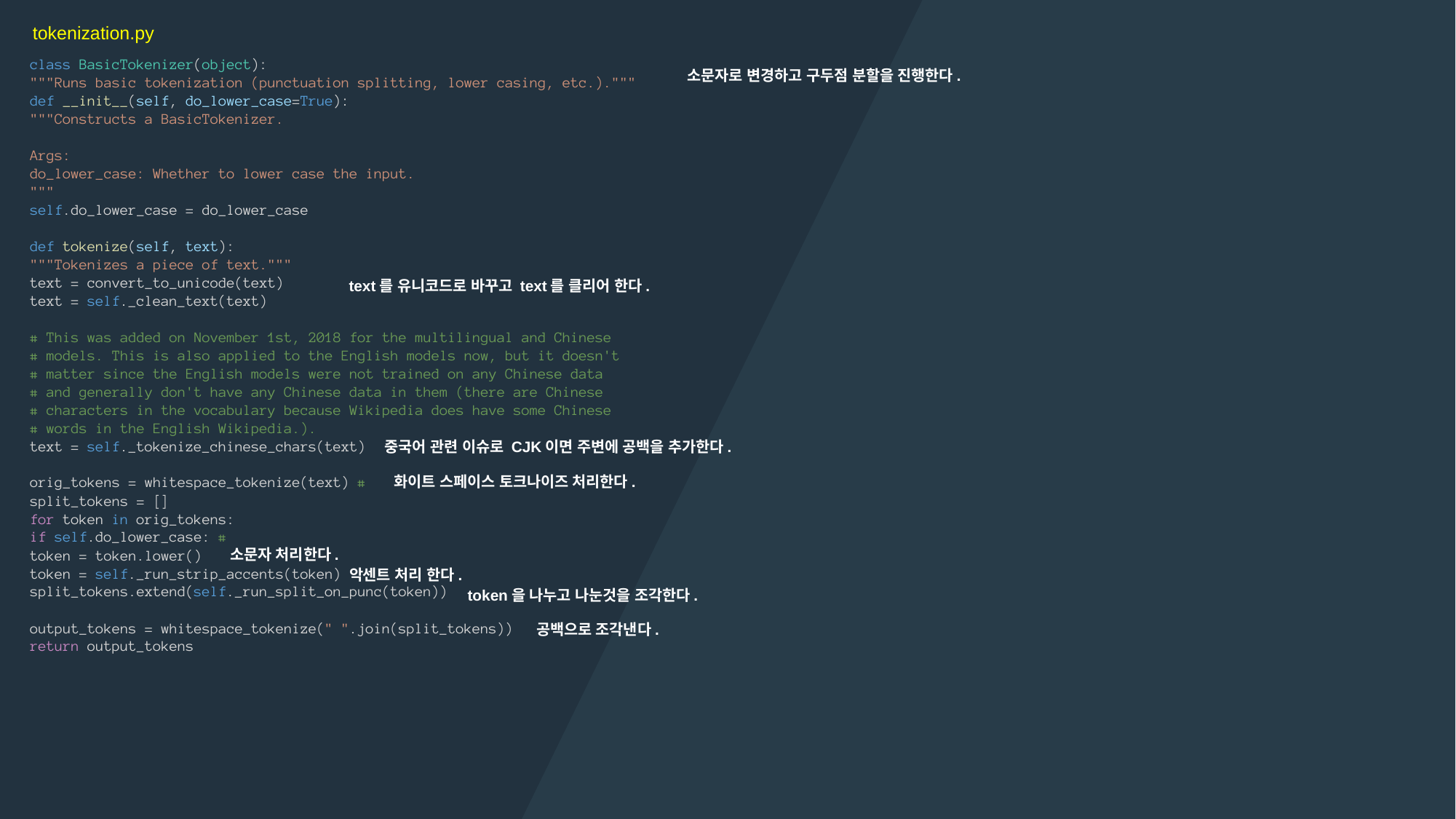

tokenization.py
class BasicTokenizer(object):
"""Runs basic tokenization (punctuation splitting, lower casing, etc.)."""
def __init__(self, do_lower_case=True):
"""Constructs a BasicTokenizer.
Args:
do_lower_case: Whether to lower case the input.
"""
self.do_lower_case = do_lower_case
def tokenize(self, text):
"""Tokenizes a piece of text."""
text = convert_to_unicode(text)
text = self._clean_text(text)
# This was added on November 1st, 2018 for the multilingual and Chinese
# models. This is also applied to the English models now, but it doesn't
# matter since the English models were not trained on any Chinese data
# and generally don't have any Chinese data in them (there are Chinese
# characters in the vocabulary because Wikipedia does have some Chinese
# words in the English Wikipedia.).
text = self._tokenize_chinese_chars(text)
orig_tokens = whitespace_tokenize(text) #
split_tokens = []
for token in orig_tokens:
if self.do_lower_case: #
token = token.lower()
token = self._run_strip_accents(token)
split_tokens.extend(self._run_split_on_punc(token))
output_tokens = whitespace_tokenize(" ".join(split_tokens))
return output_tokens

소문자로 변경하고 구두점 분할을 진행한다.
text를 유니코드로 바꾸고 text를 클리어 한다.
중국어 관련 이슈로 CJK이면 주변에 공백을 추가한다.
화이트 스페이스 토크나이즈 처리한다.
소문자 처리한다.
악센트 처리 한다.
token을 나누고 나눈것을 조각한다.
공백으로 조각낸다.